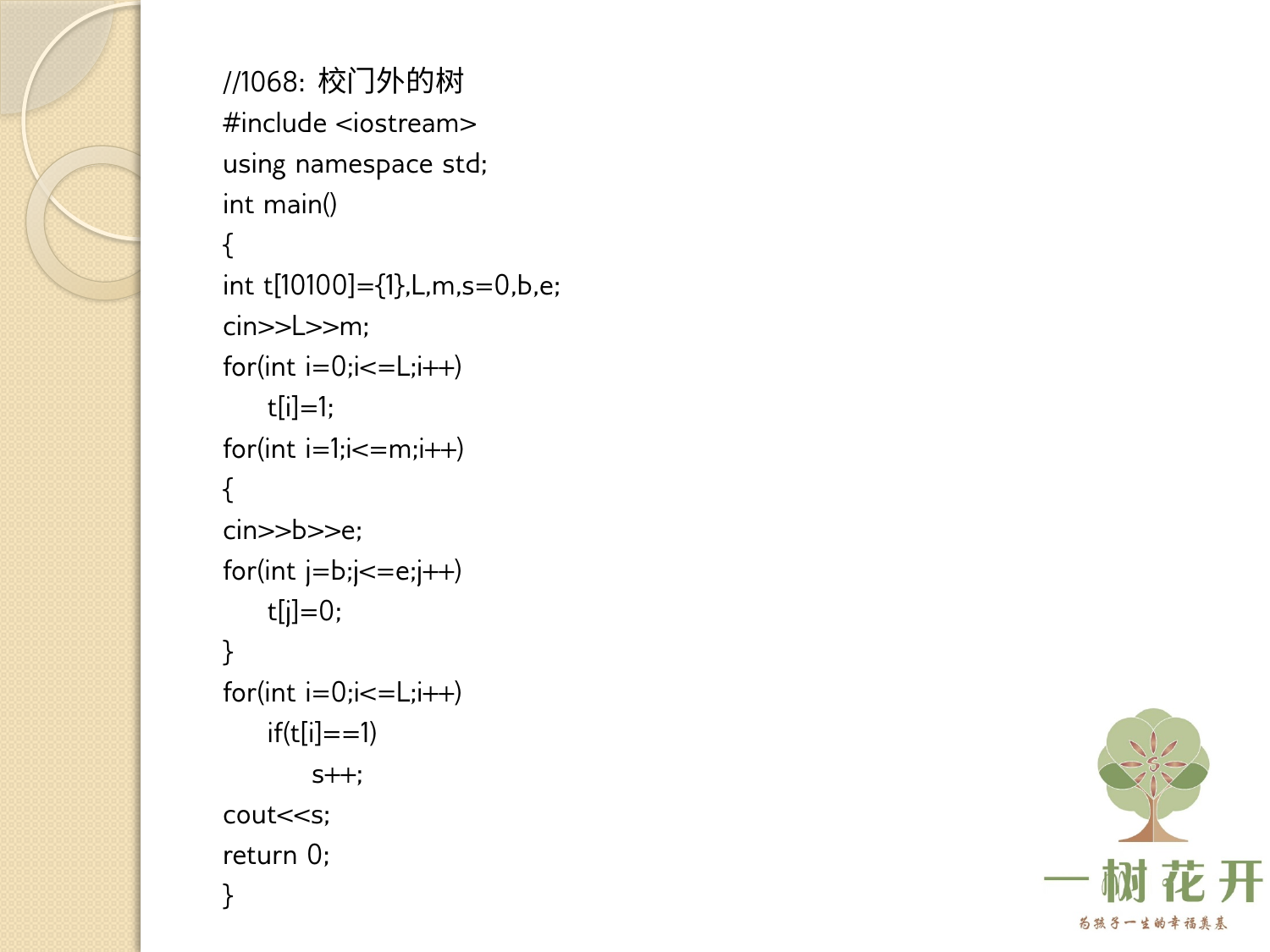

//1068: 校门外的树
#include <iostream>
using namespace std;
int main()
{
	int t[10100]={1},L,m,s=0,b,e;
	cin>>L>>m;
	for(int i=0;i<=L;i++)
	     t[i]=1;
	for(int i=1;i<=m;i++)
	{
		cin>>b>>e;
		for(int j=b;j<=e;j++)
		     t[j]=0;
	}
	for(int i=0;i<=L;i++)
	     if(t[i]==1)
	          s++;
	cout<<s;
	return 0;
}